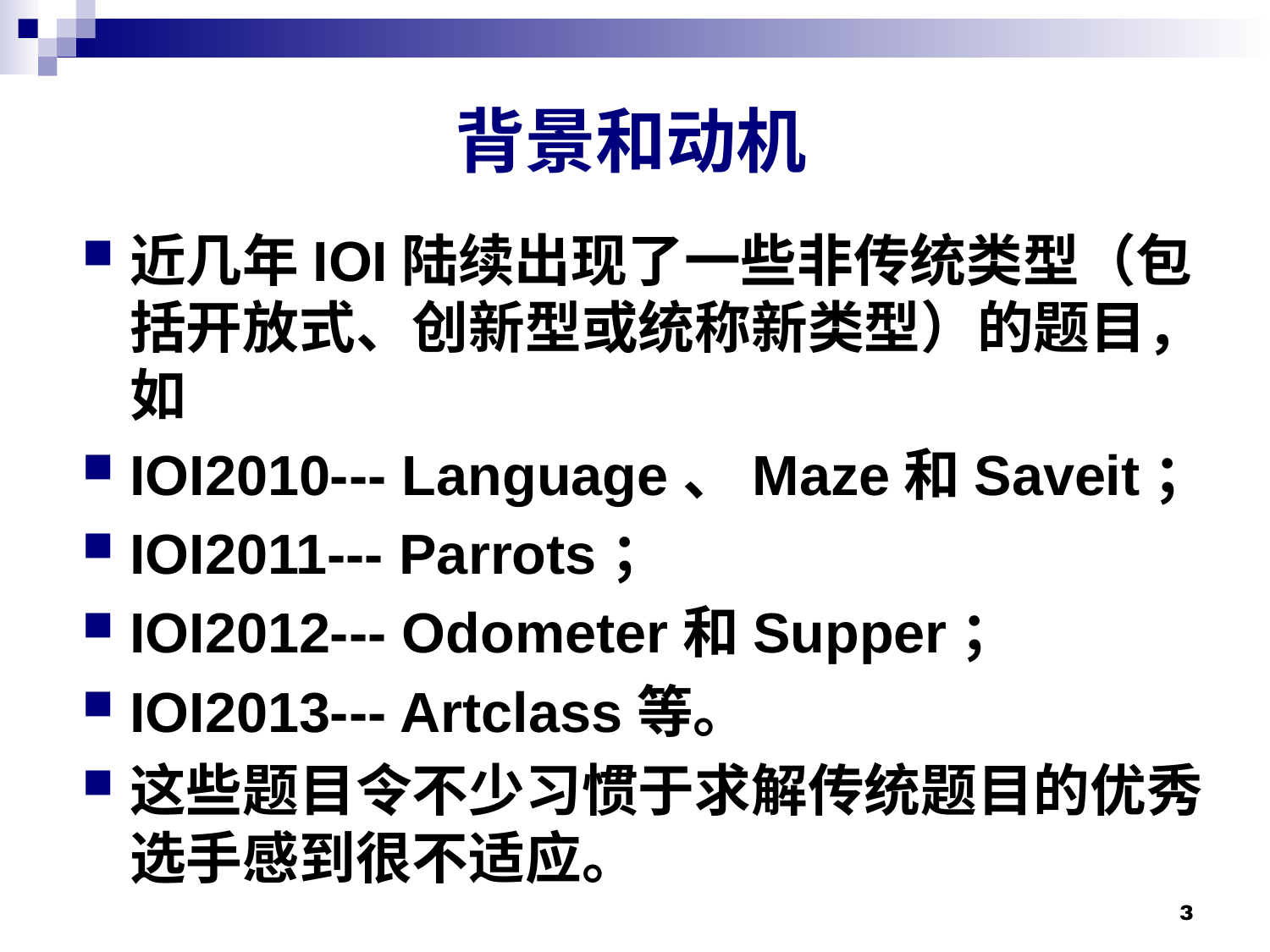

# 背景和动机
近几年IOI陆续出现了一些非传统类型（包括开放式、创新型或统称新类型）的题目，如
IOI2010--- Language、Maze和Saveit；
IOI2011--- Parrots；
IOI2012--- Odometer和Supper；
IOI2013--- Artclass等。
这些题目令不少习惯于求解传统题目的优秀选手感到很不适应。
3